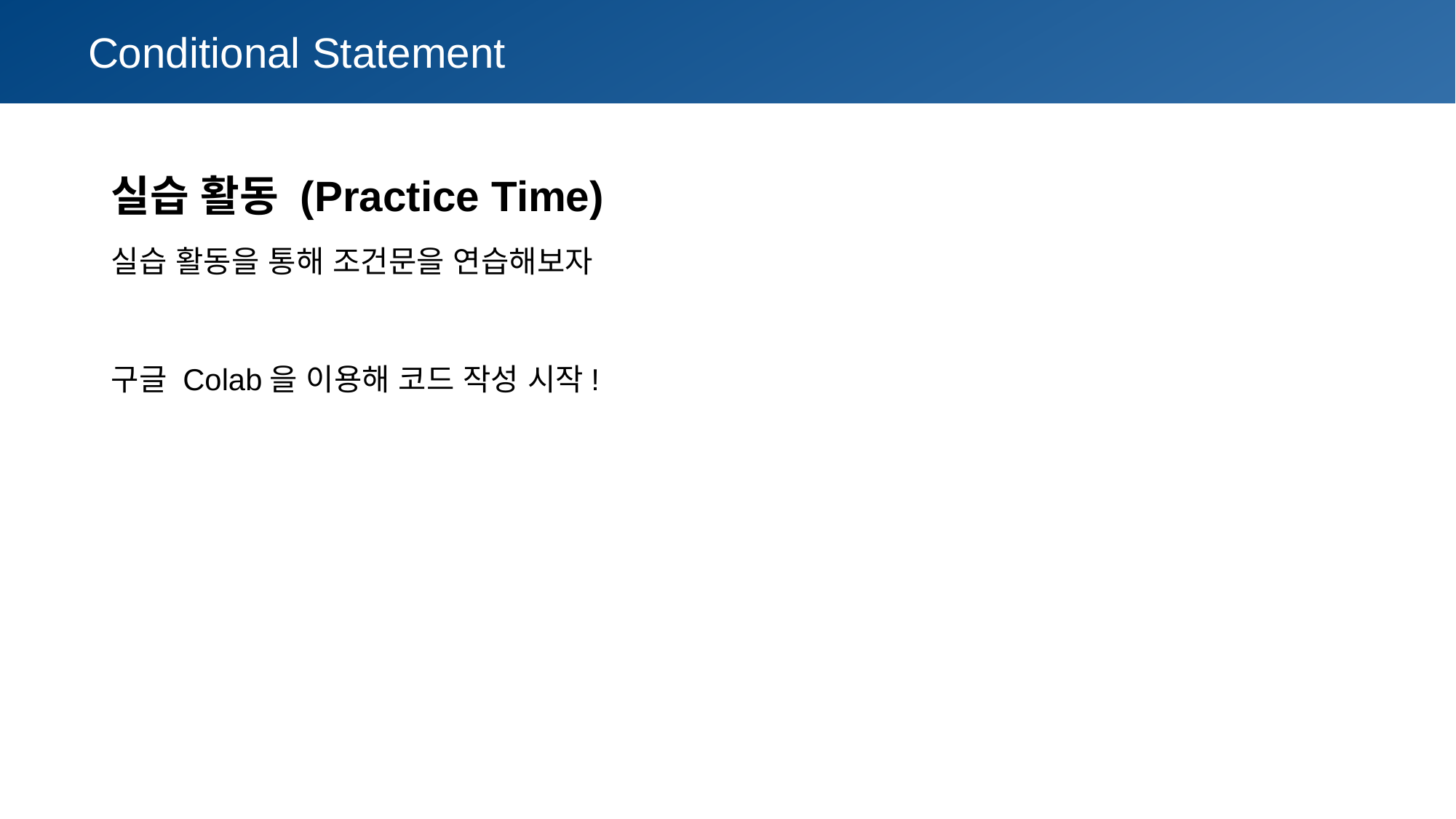

Conditional Statement
실습 활동 (Practice Time)
실습 활동을 통해 조건문을 연습해보자

구글 Colab을 이용해 코드 작성 시작!